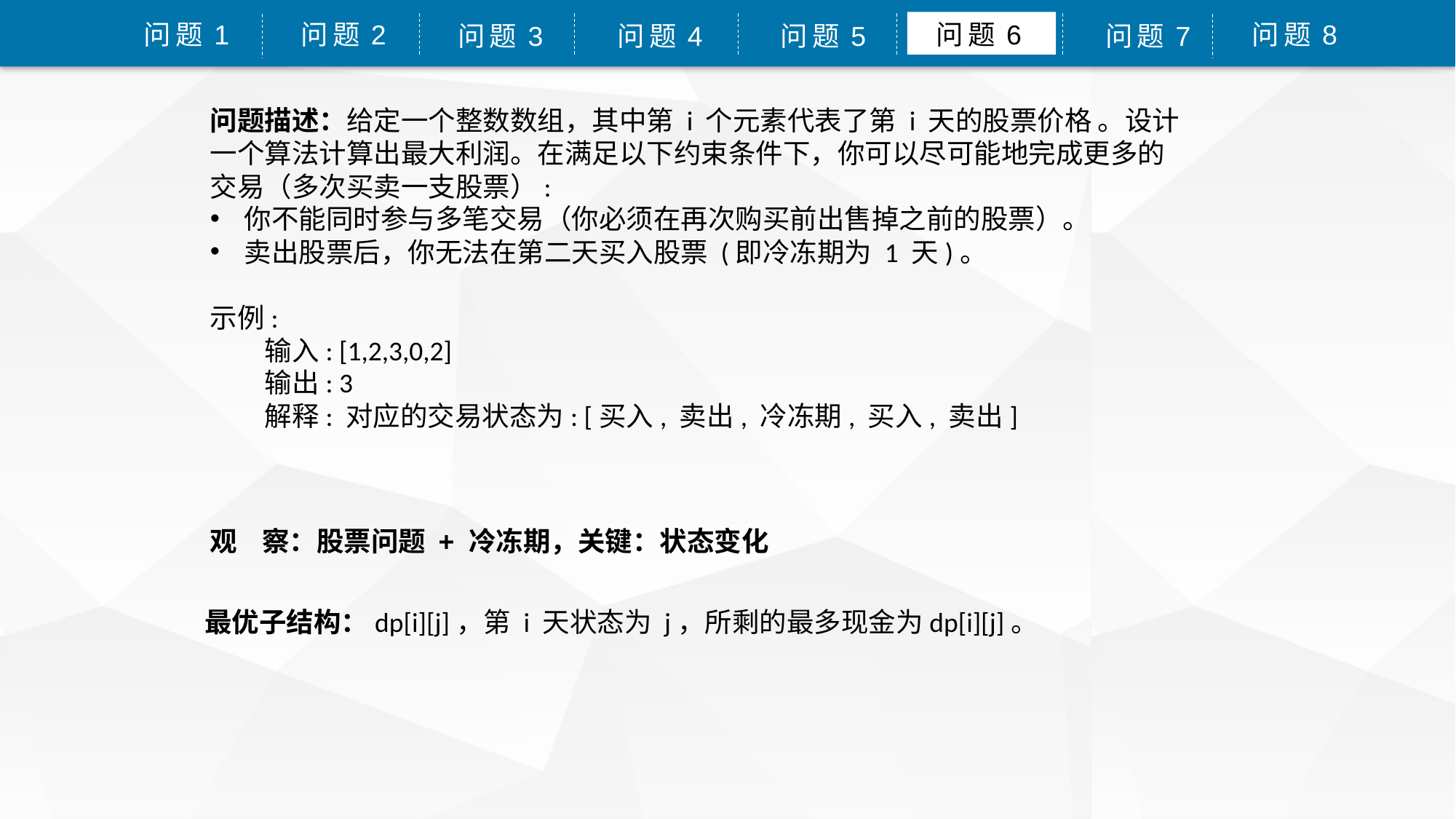

问题6

问题1
问题2
问题8
问题3
问题4
问题5
问题7
问题描述：给定一个整数数组，其中第 i 个元素代表了第 i 天的股票价格 。设计一个算法计算出最大利润。在满足以下约束条件下，你可以尽可能地完成更多的交易（多次买卖一支股票）:
你不能同时参与多笔交易（你必须在再次购买前出售掉之前的股票）。
卖出股票后，你无法在第二天买入股票 (即冷冻期为 1 天)。

示例:
输入: [1,2,3,0,2]
输出: 3
解释: 对应的交易状态为: [买入, 卖出, 冷冻期, 买入, 卖出]

观    察：股票问题 + 冷冻期，关键：状态变化
最优子结构：dp[i][j]，第 i 天状态为 j，所剩的最多现金为dp[i][j]。